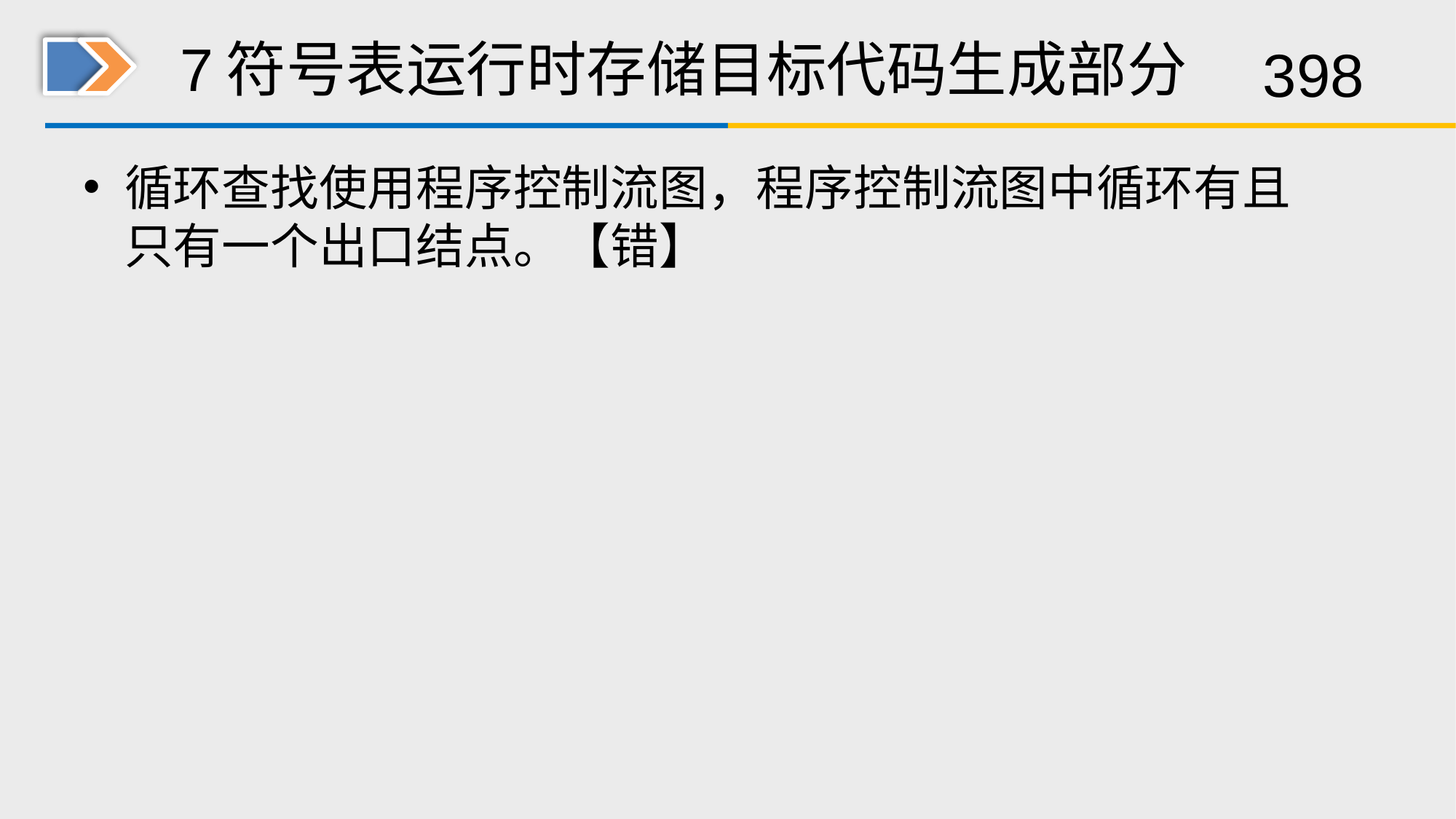

# 7符号表运行时存储目标代码生成部分
398
循环查找使用程序控制流图，程序控制流图中循环有且只有一个出口结点。【错】